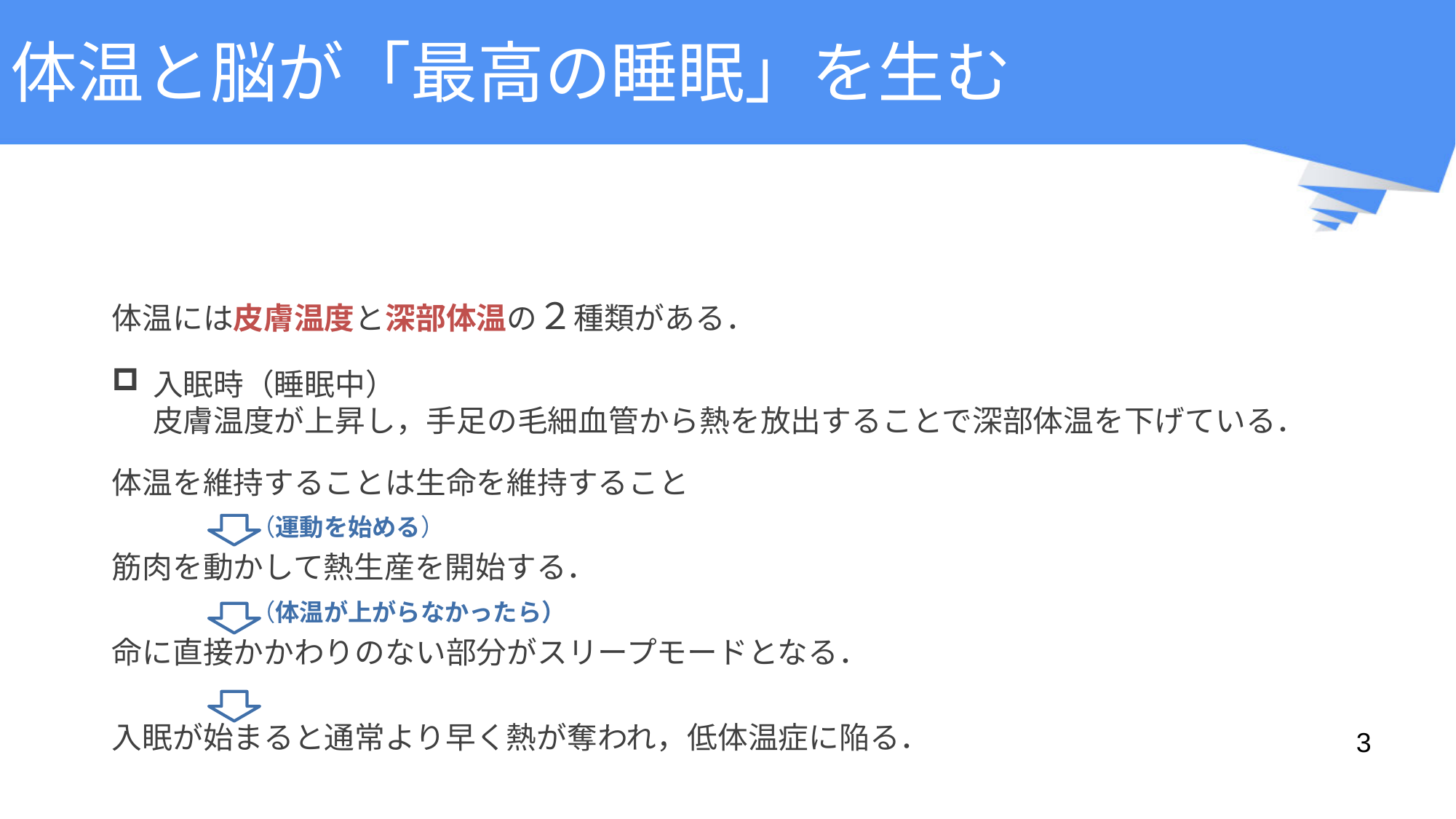

# 体温と脳が「最高の睡眠」を生む

体温には皮膚温度と深部体温の２種類がある．

入眠時（睡眠中）
皮膚温度が上昇し，手足の毛細血管から熱を放出することで深部体温を下げている．
体温を維持することは生命を維持すること
	　（運動を始める）
筋肉を動かして熱生産を開始する．
	　（体温が上がらなかったら）
命に直接かかわりのない部分がスリープモードとなる．

入眠が始まると通常より早く熱が奪われ，低体温症に陥る．

3